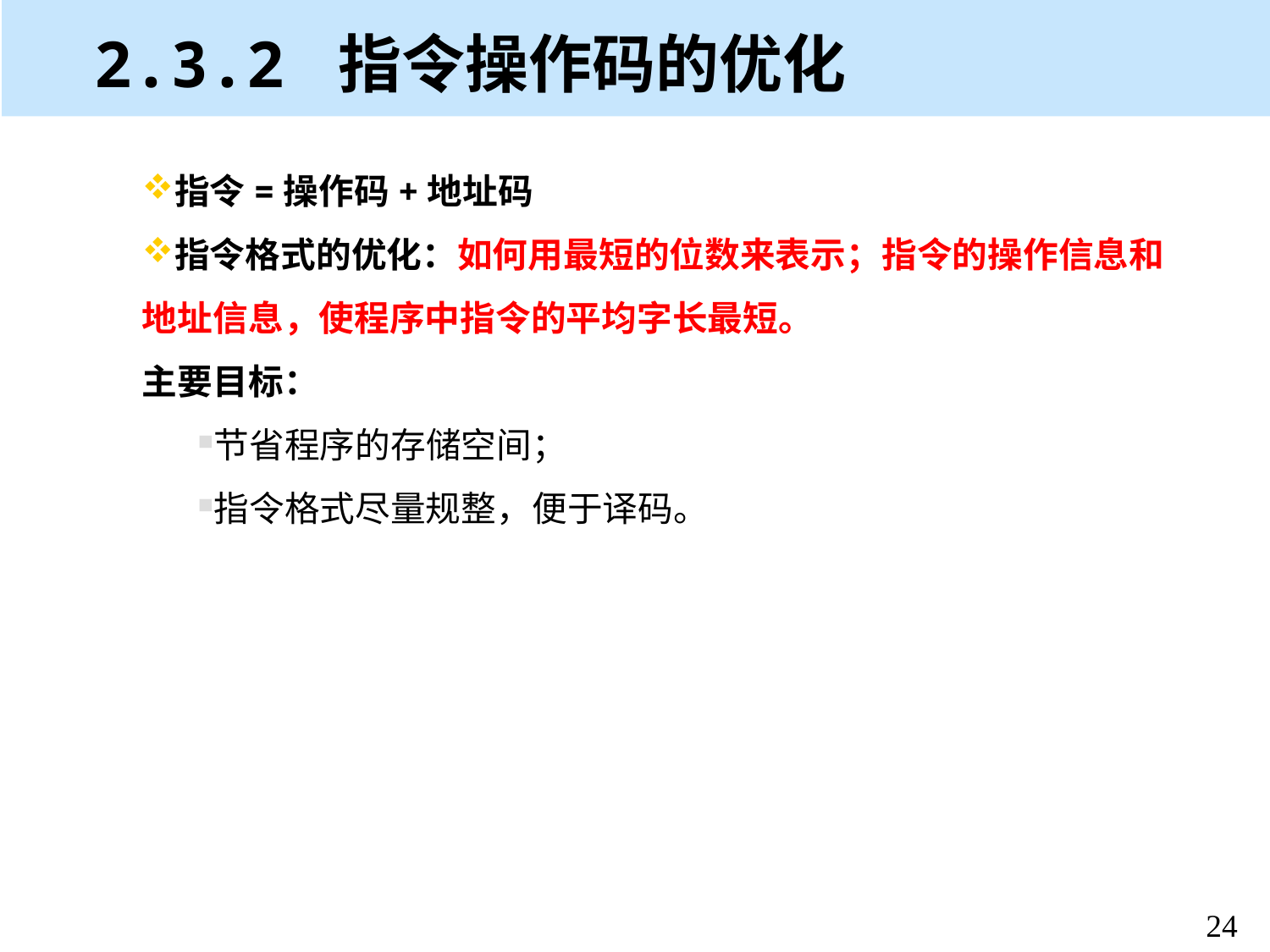

# 2.3.2 指令操作码的优化
指令=操作码+地址码
指令格式的优化：如何用最短的位数来表示；指令的操作信息和地址信息，使程序中指令的平均字长最短。
主要目标：
节省程序的存储空间；
指令格式尽量规整，便于译码。